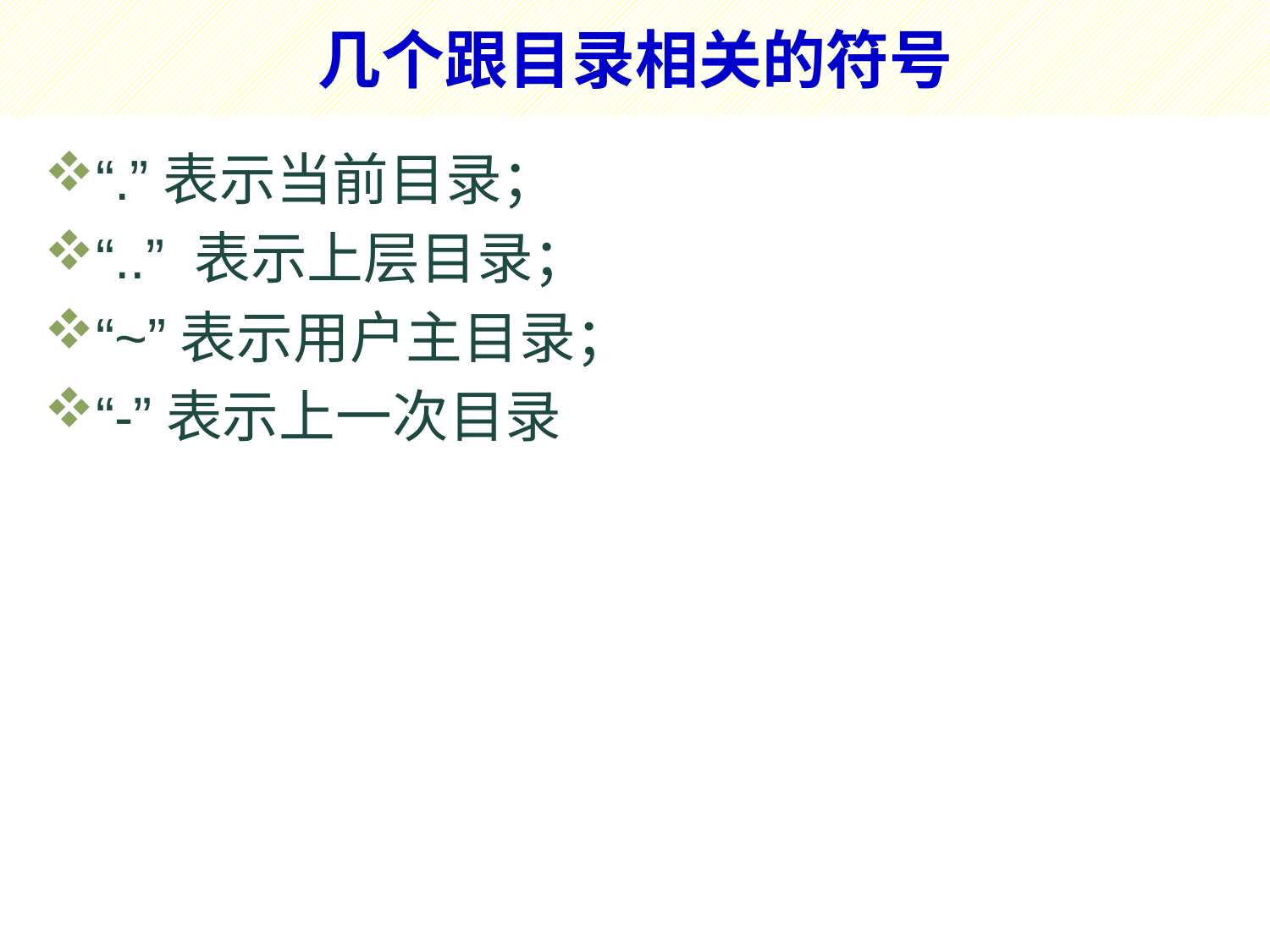

# 几个跟目录相关的符号
“.”表示当前目录；
“..” 表示上层目录；
“~”表示用户主目录；
“-”表示上一次目录